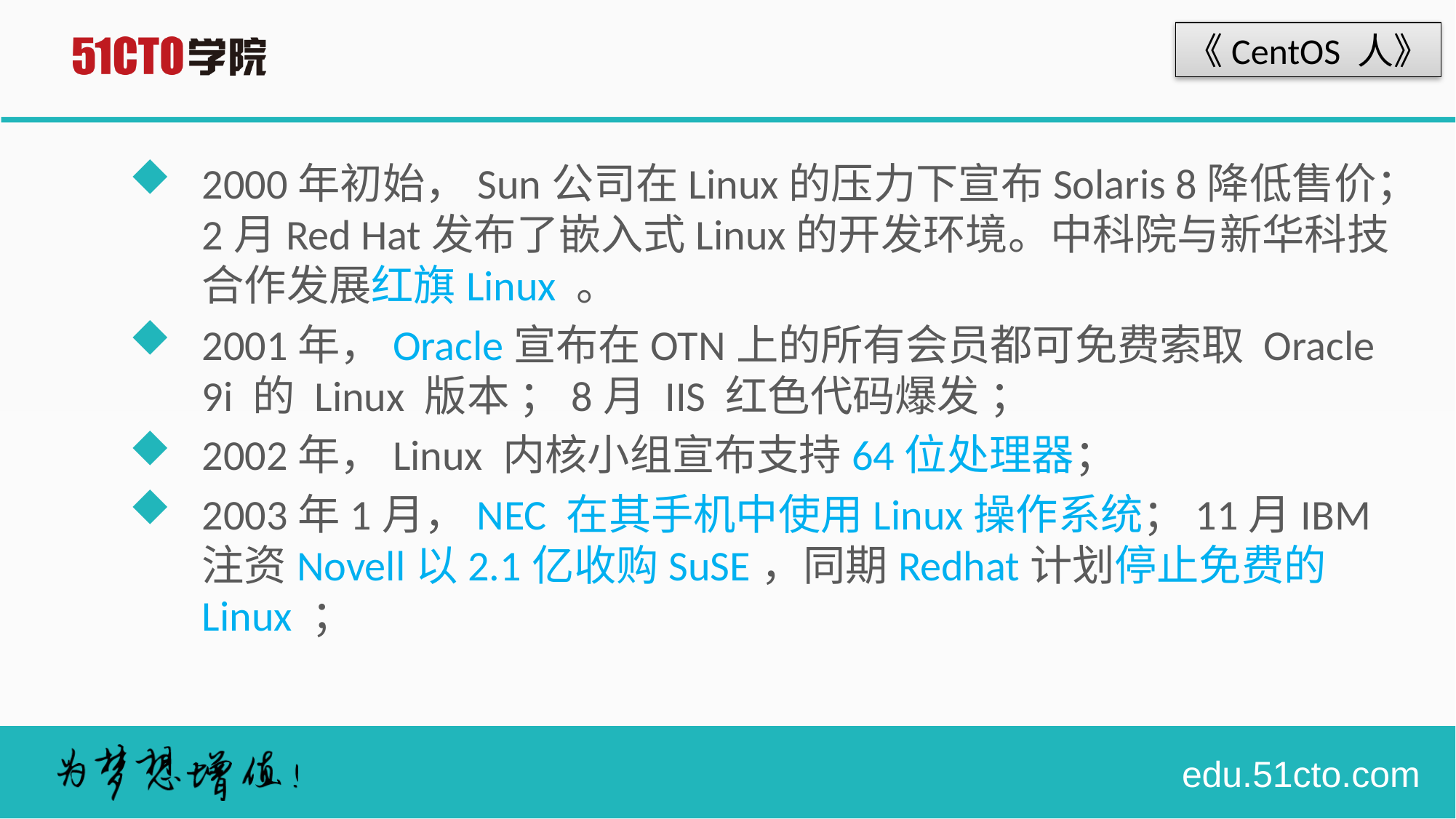

《CentOS 人》
2000年初始，Sun公司在Linux的压力下宣布Solaris 8降低售价；2月Red Hat发布了嵌入式Linux的开发环境。中科院与新华科技合作发展红旗Linux 。
2001年，Oracle宣布在OTN上的所有会员都可免费索取 Oracle 9i 的 Linux 版本 ；8月 IIS 红色代码爆发 ；
2002年，Linux 内核小组宣布支持64位处理器；
2003年1月，NEC 在其手机中使用Linux操作系统；11月IBM注资Novell以2.1亿收购SuSE，同期Redhat计划停止免费的Linux ；